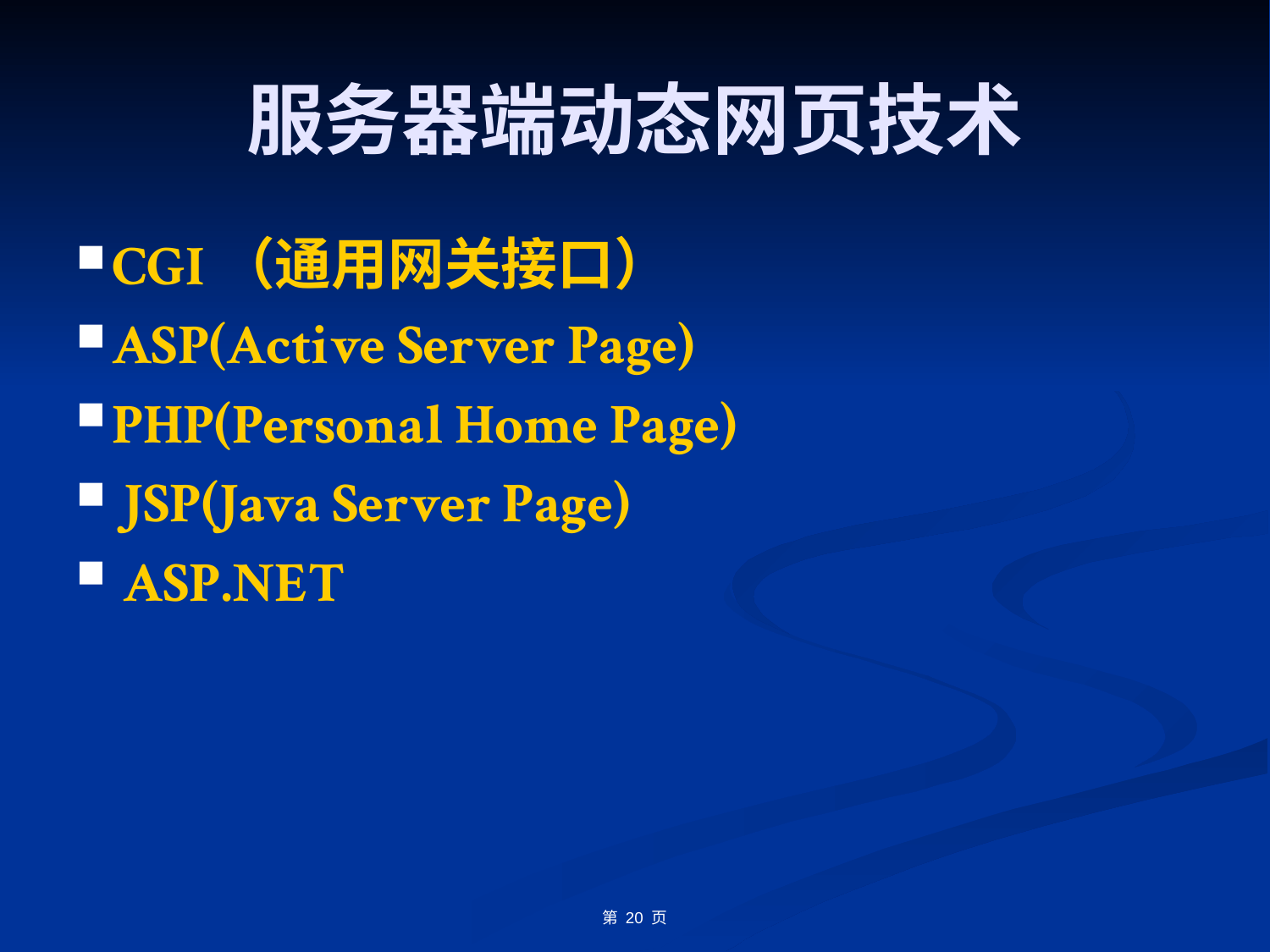

# 服务器端动态网页技术
CGI（通用网关接口）
ASP(Active Server Page)
PHP(Personal Home Page)
 JSP(Java Server Page)
 ASP.NET
第 20 页